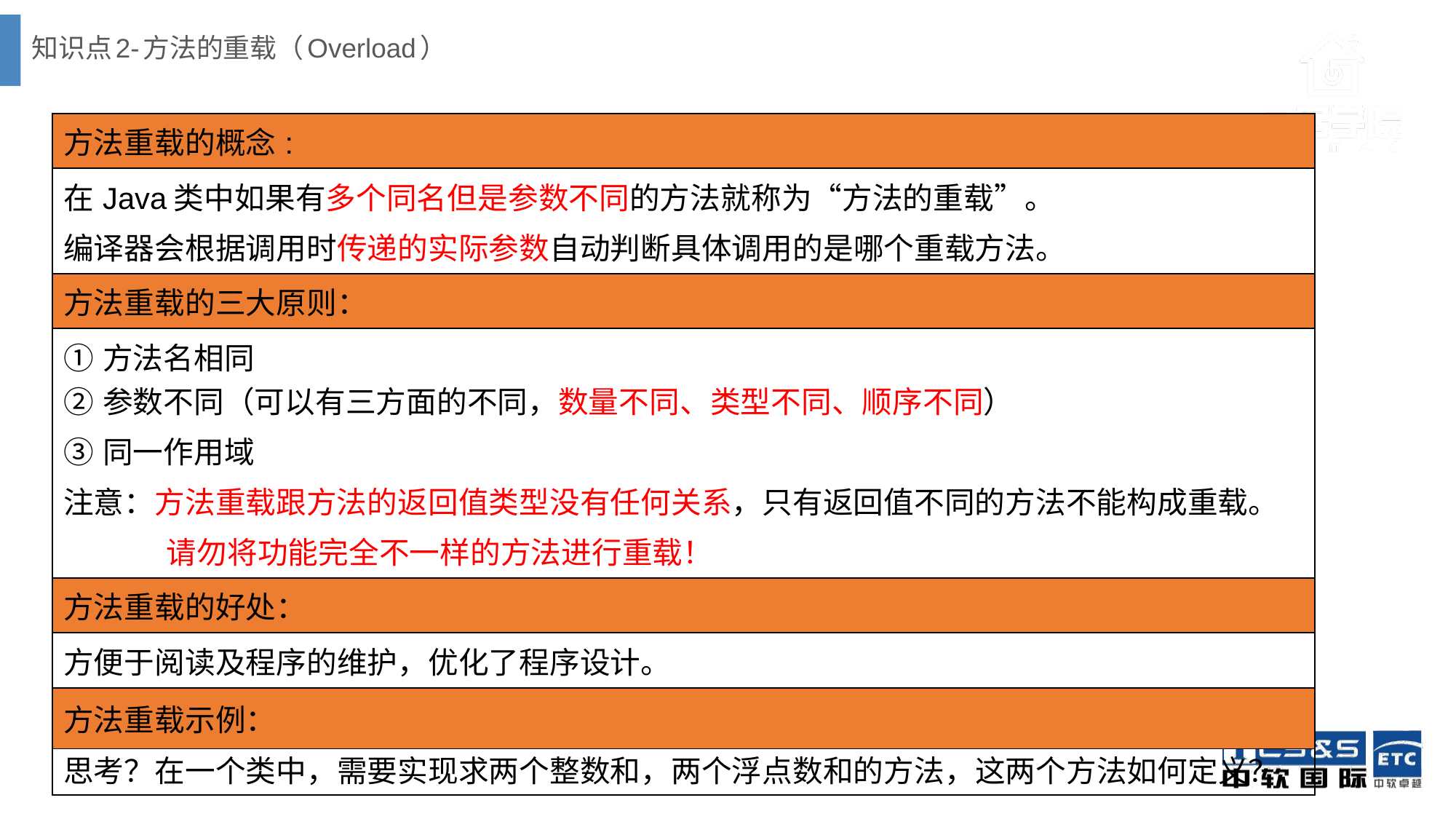

# 知识点2-方法的重载（Overload）
| 方法重载的概念: |
| --- |
| 在Java类中如果有多个同名但是参数不同的方法就称为“方法的重载”。 编译器会根据调用时传递的实际参数自动判断具体调用的是哪个重载方法。 |
| 方法重载的三大原则： |
| ①方法名相同 ②参数不同（可以有三方面的不同，数量不同、类型不同、顺序不同） ③同一作用域 注意：方法重载跟方法的返回值类型没有任何关系，只有返回值不同的方法不能构成重载。 请勿将功能完全不一样的方法进行重载！ |
| 方法重载的好处： |
| 方便于阅读及程序的维护，优化了程序设计。 |
| 方法重载示例： |
| 思考？在一个类中，需要实现求两个整数和，两个浮点数和的方法，这两个方法如何定义？ |